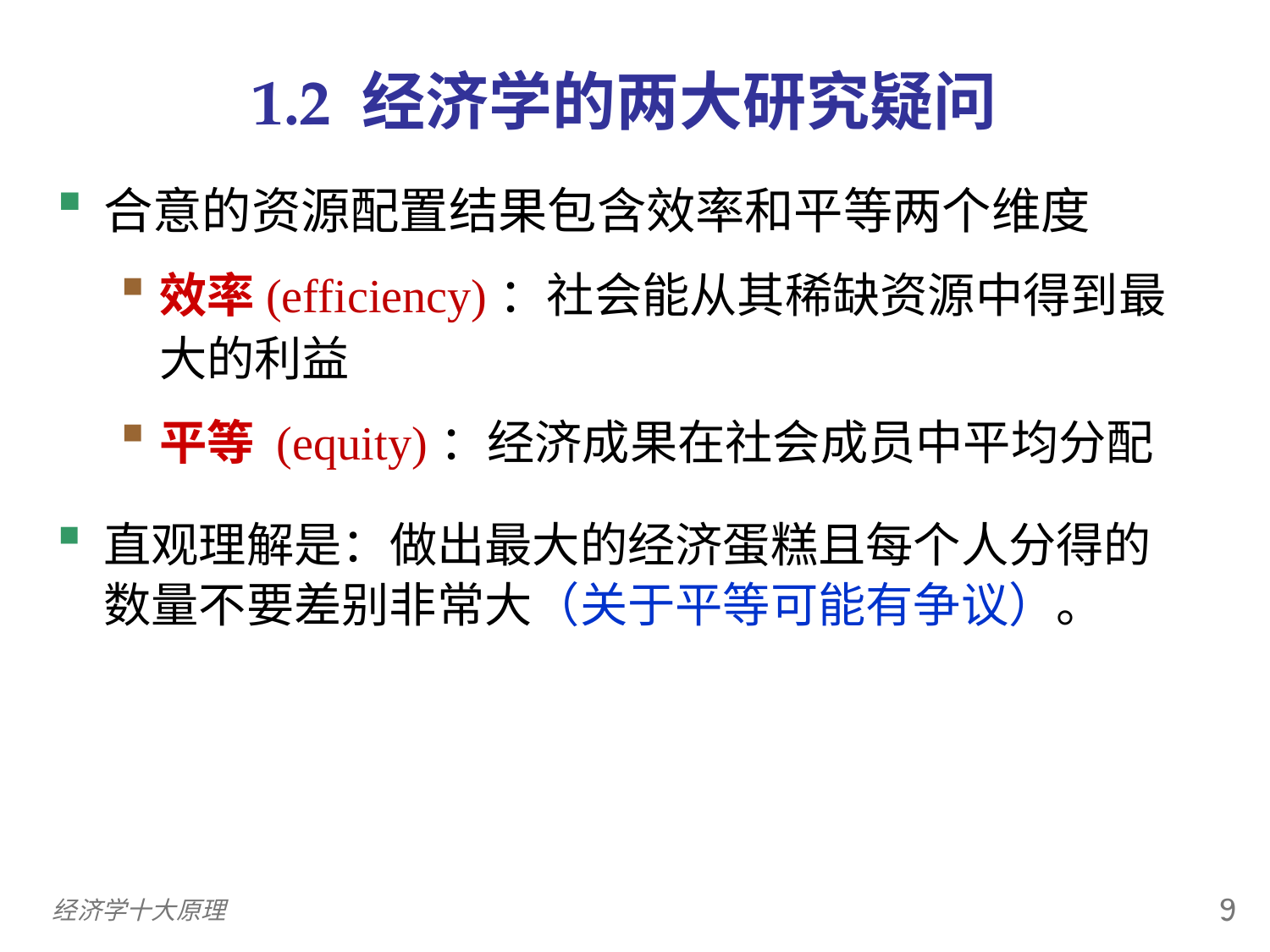

0
# 1.2 经济学的两大研究疑问
合意的资源配置结果包含效率和平等两个维度
效率(efficiency)：社会能从其稀缺资源中得到最大的利益
平等 (equity)：经济成果在社会成员中平均分配
直观理解是：做出最大的经济蛋糕且每个人分得的数量不要差别非常大（关于平等可能有争议）。
9
经济学十大原理